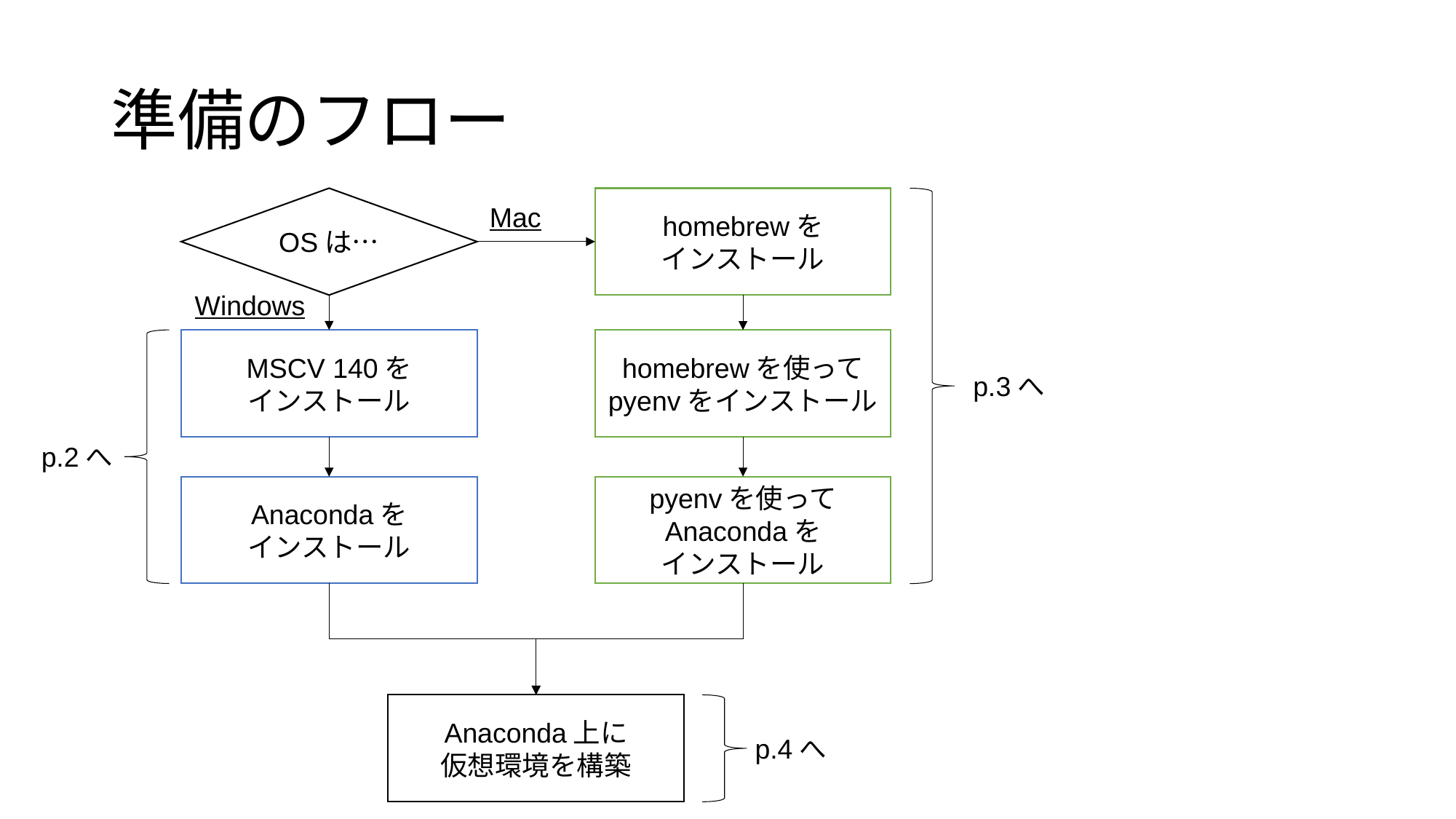

# 準備のフロー

OSは…
homebrewを
インストール
Mac
Windows

MSCV 140を
インストール
homebrewを使って
pyenvをインストール
p.3へ
p.2へ
Anacondaを
インストール
pyenvを使って
Anacondaを
インストール

Anaconda上に
仮想環境を構築
p.4へ